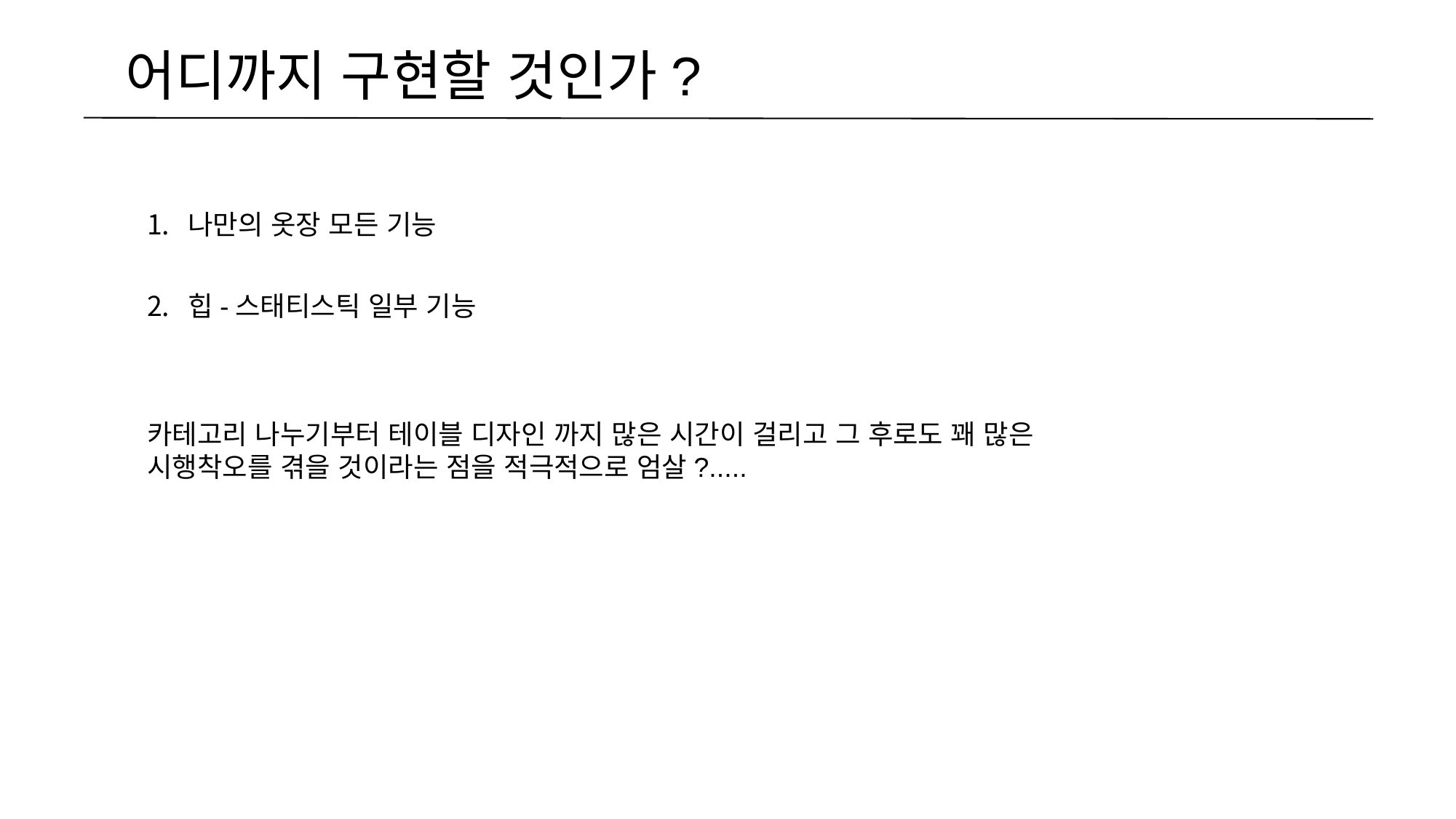

어디까지 구현할 것인가?
나만의 옷장 모든 기능
힙-스태티스틱 일부 기능

카테고리 나누기부터 테이블 디자인 까지 많은 시간이 걸리고 그 후로도 꽤 많은 시행착오를 겪을 것이라는 점을 적극적으로 엄살?.....